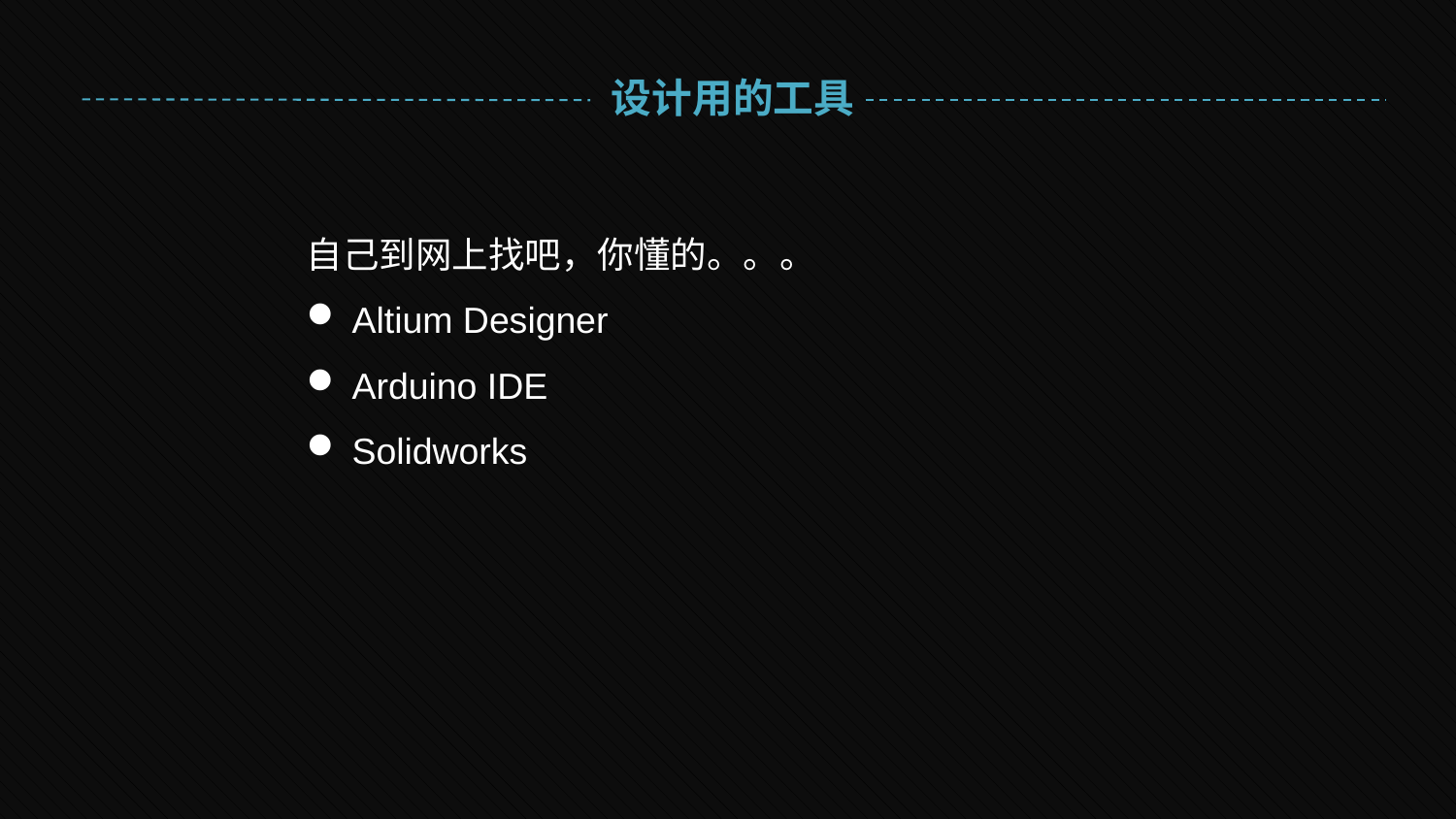

设计用的工具
自己到网上找吧，你懂的。。。
Altium Designer
Arduino IDE
Solidworks